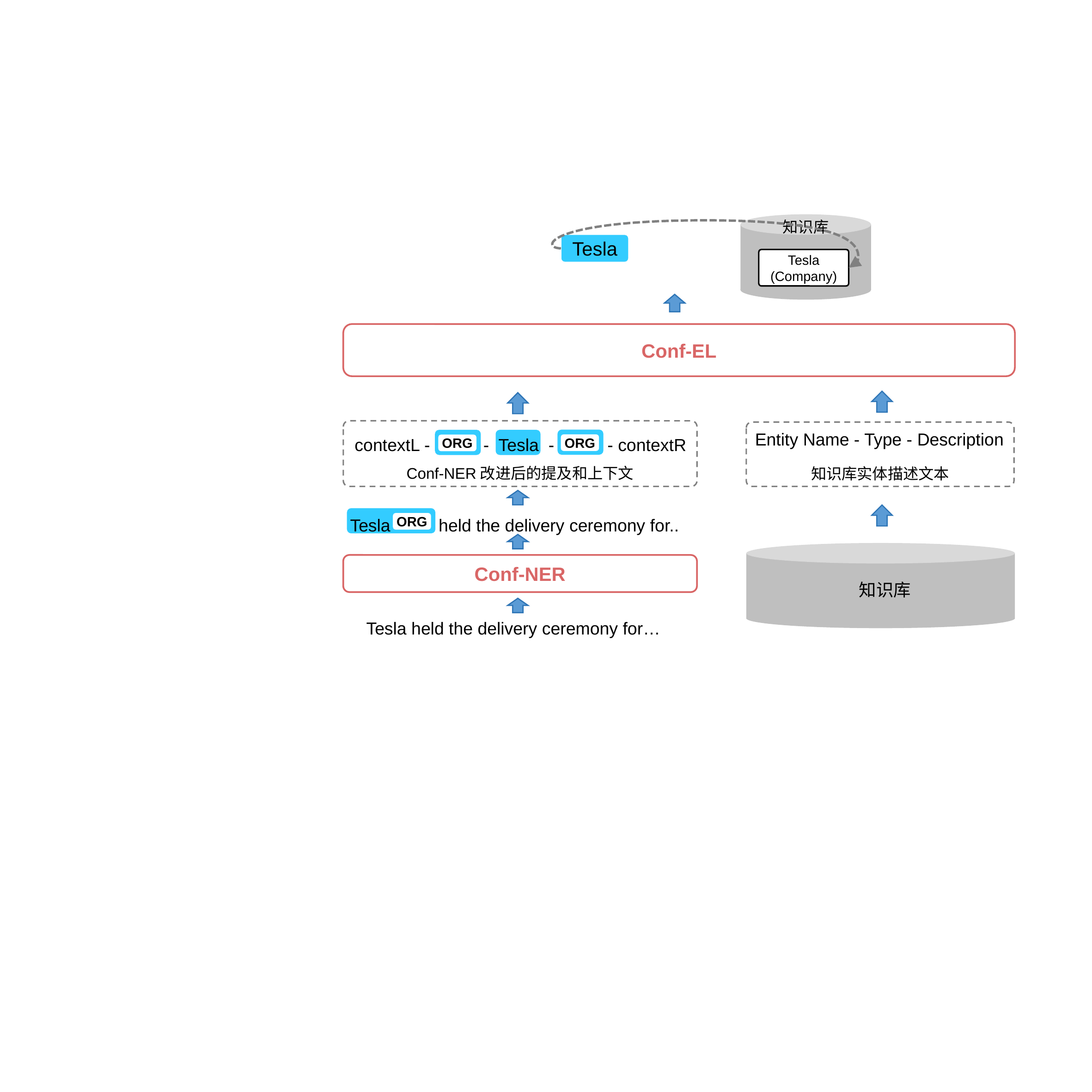

知识库

Tesla
Tesla
(Company)

Conf-EL

contextL -           -  Tesla  -           - contextR

Conf-NER改进后的提及和上下文

知识库实体描述文本
Entity Name - Type - Description

ORG

ORG

Tesla          held the delivery ceremony for..

ORG

知识库
Conf-NER

Tesla held the delivery ceremony for…